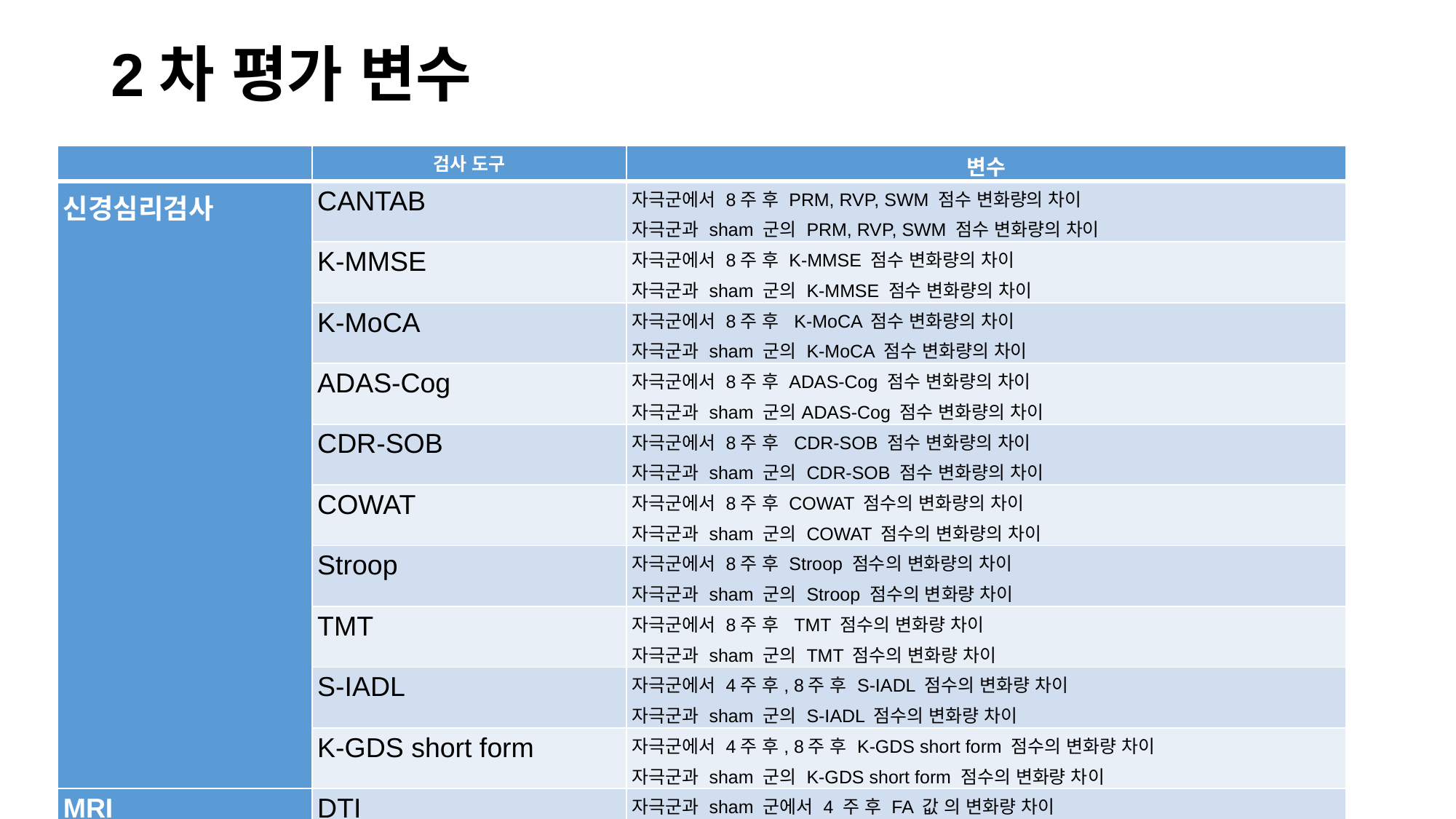

# 2차 평가 변수
rTMS 자극을 4주간 적용 후 8주 시점에서의 신경심리 검사 점수의 변화량
rTMS 자극을 4주간 적용 후 4주 시점에서의 MRI의 DTI, resting fMRI 의 변화량

|  | 검사 도구 | 변수 |
| --- | --- | --- |
| 신경심리검사 | CANTAB | 자극군에서 8주 후 PRM, RVP, SWM 점수 변화량의 차이 자극군과 sham 군의 PRM, RVP, SWM 점수 변화량의 차이 |
|  | K-MMSE | 자극군에서 8주 후 K-MMSE 점수 변화량의 차이 자극군과 sham 군의 K-MMSE 점수 변화량의 차이 |
|  | K-MoCA | 자극군에서 8주 후 K-MoCA 점수 변화량의 차이 자극군과 sham 군의 K-MoCA 점수 변화량의 차이 |
|  | ADAS-Cog | 자극군에서 8주 후 ADAS-Cog 점수 변화량의 차이 자극군과 sham 군의ADAS-Cog 점수 변화량의 차이 |
|  | CDR-SOB | 자극군에서 8주 후 CDR-SOB 점수 변화량의 차이 자극군과 sham 군의 CDR-SOB 점수 변화량의 차이 |
|  | COWAT | 자극군에서 8주 후 COWAT 점수의 변화량의 차이 자극군과 sham 군의 COWAT 점수의 변화량의 차이 |
|  | Stroop | 자극군에서 8주 후 Stroop 점수의 변화량의 차이 자극군과 sham 군의 Stroop 점수의 변화량 차이 |
|  | TMT | 자극군에서 8주 후 TMT 점수의 변화량 차이 자극군과 sham 군의 TMT 점수의 변화량 차이 |
|  | S-IADL | 자극군에서 4주 후, 8주 후 S-IADL 점수의 변화량 차이 자극군과 sham 군의 S-IADL 점수의 변화량 차이 |
|  | K-GDS short form | 자극군에서 4주 후, 8주 후 K-GDS short form 점수의 변화량 차이 자극군과 sham 군의 K-GDS short form 점수의 변화량 차이 |
| MRI | DTI | 자극군과 sham 군에서 4 주 후 FA 값 의 변화량 차이 |
|  | Resting fMRI | 자극군과 sham 군에서 4 주 후 BOLD image 이용한 정성적 분석의 차이 |